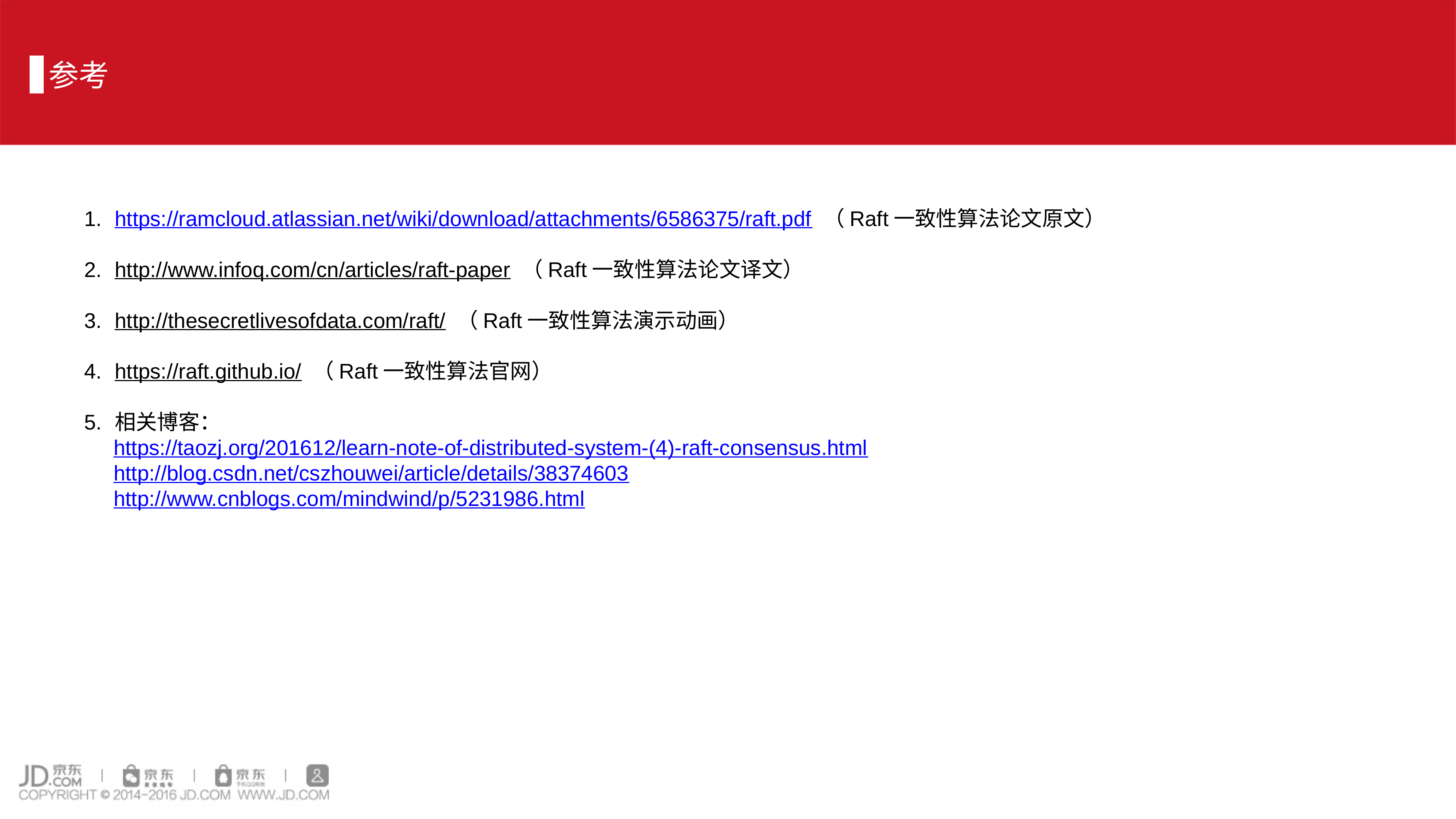

参考

https://ramcloud.atlassian.net/wiki/download/attachments/6586375/raft.pdf （Raft一致性算法论文原文）

http://www.infoq.com/cn/articles/raft-paper （Raft一致性算法论文译文）

http://thesecretlivesofdata.com/raft/ （Raft一致性算法演示动画）

https://raft.github.io/ （Raft一致性算法官网）

相关博客：
     https://taozj.org/201612/learn-note-of-distributed-system-(4)-raft-consensus.html
     http://blog.csdn.net/cszhouwei/article/details/38374603
     http://www.cnblogs.com/mindwind/p/5231986.html